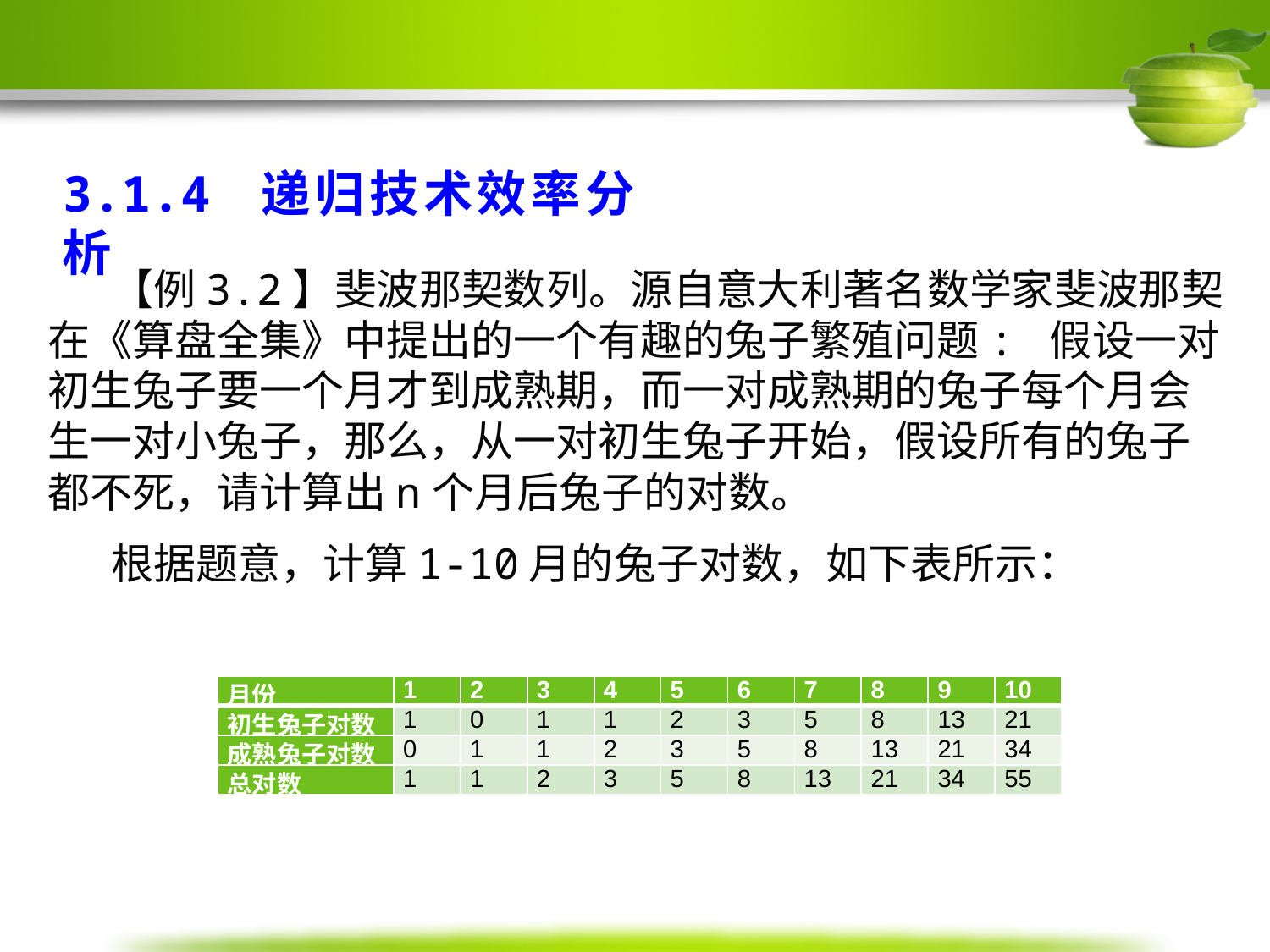

3.1.4 递归技术效率分析
【例3.2】斐波那契数列。源自意大利著名数学家斐波那契在《算盘全集》中提出的一个有趣的兔子繁殖问题: 假设一对初生兔子要一个月才到成熟期，而一对成熟期的兔子每个月会生一对小兔子，那么，从一对初生兔子开始，假设所有的兔子都不死，请计算出n个月后兔子的对数。
根据题意，计算1-10月的兔子对数，如下表所示：
| 月份 | 1 | 2 | 3 | 4 | 5 | 6 | 7 | 8 | 9 | 10 |
| --- | --- | --- | --- | --- | --- | --- | --- | --- | --- | --- |
| 初生兔子对数 | 1 | 0 | 1 | 1 | 2 | 3 | 5 | 8 | 13 | 21 |
| 成熟兔子对数 | 0 | 1 | 1 | 2 | 3 | 5 | 8 | 13 | 21 | 34 |
| 总对数 | 1 | 1 | 2 | 3 | 5 | 8 | 13 | 21 | 34 | 55 |